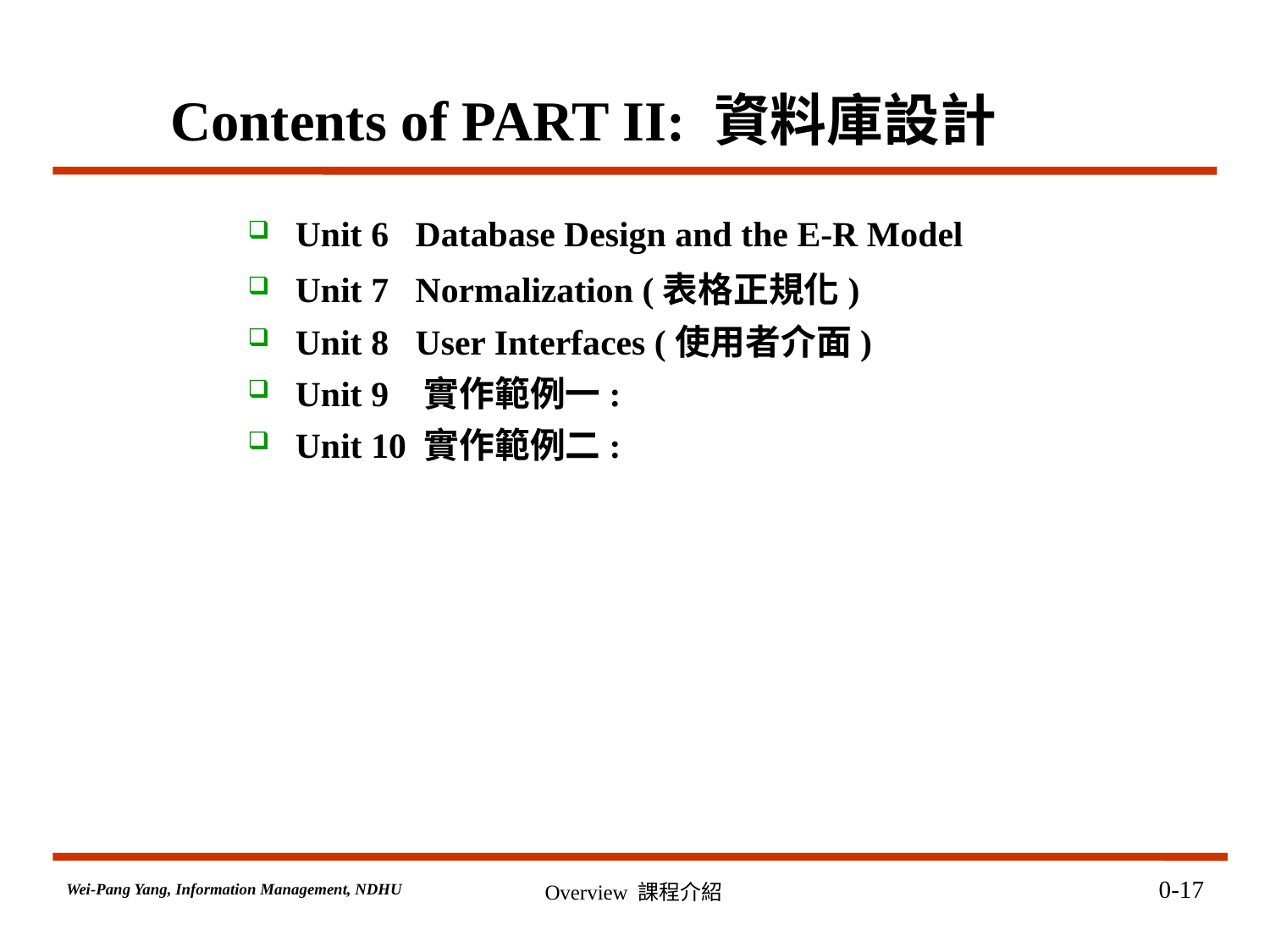

Contents of PART II: 資料庫設計
Unit 6   Database Design and the E-R Model
Unit 7   Normalization (表格正規化)
Unit 8   User Interfaces (使用者介面)
Unit 9   實作範例一:
Unit 10 實作範例二:

0-17
Overview 課程介紹